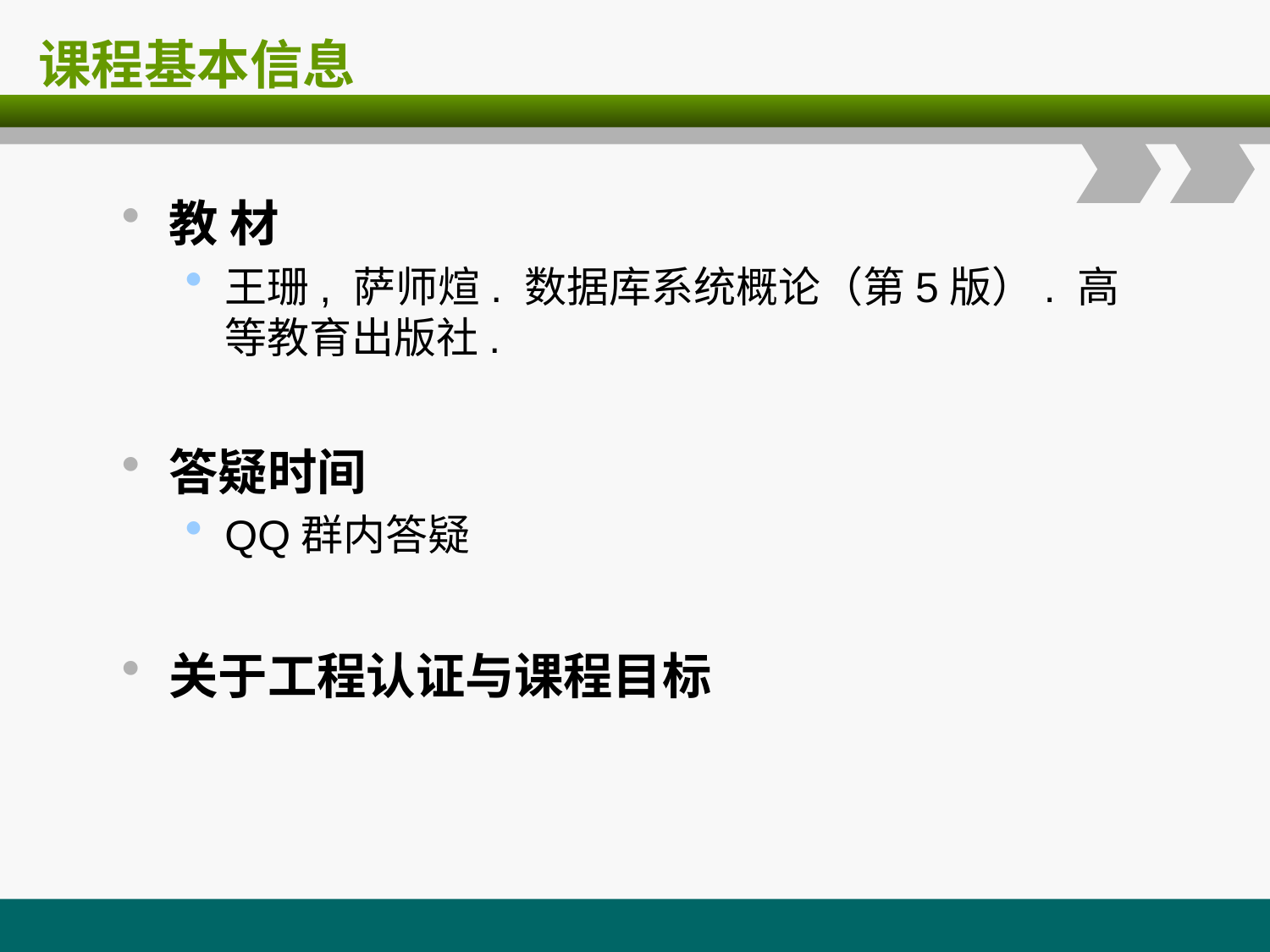

# 课程基本信息
教 材
王珊, 萨师煊. 数据库系统概论（第5版）. 高等教育出版社.

答疑时间
QQ群内答疑

关于工程认证与课程目标